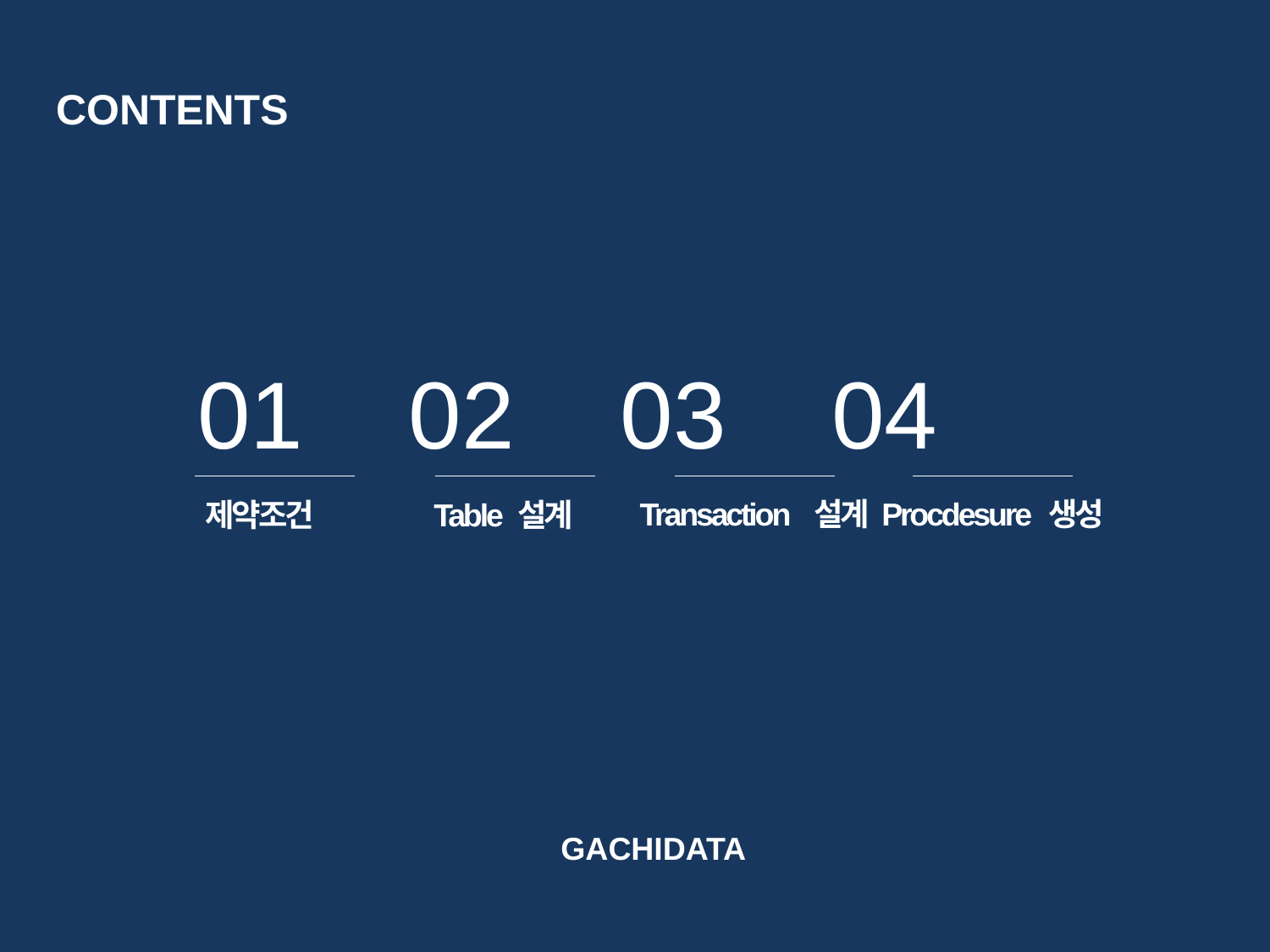

CONTENTS
01    02    03    04
Transaction  설계
Procdesure 생성
제약조건
Table 설계
GACHIDATA